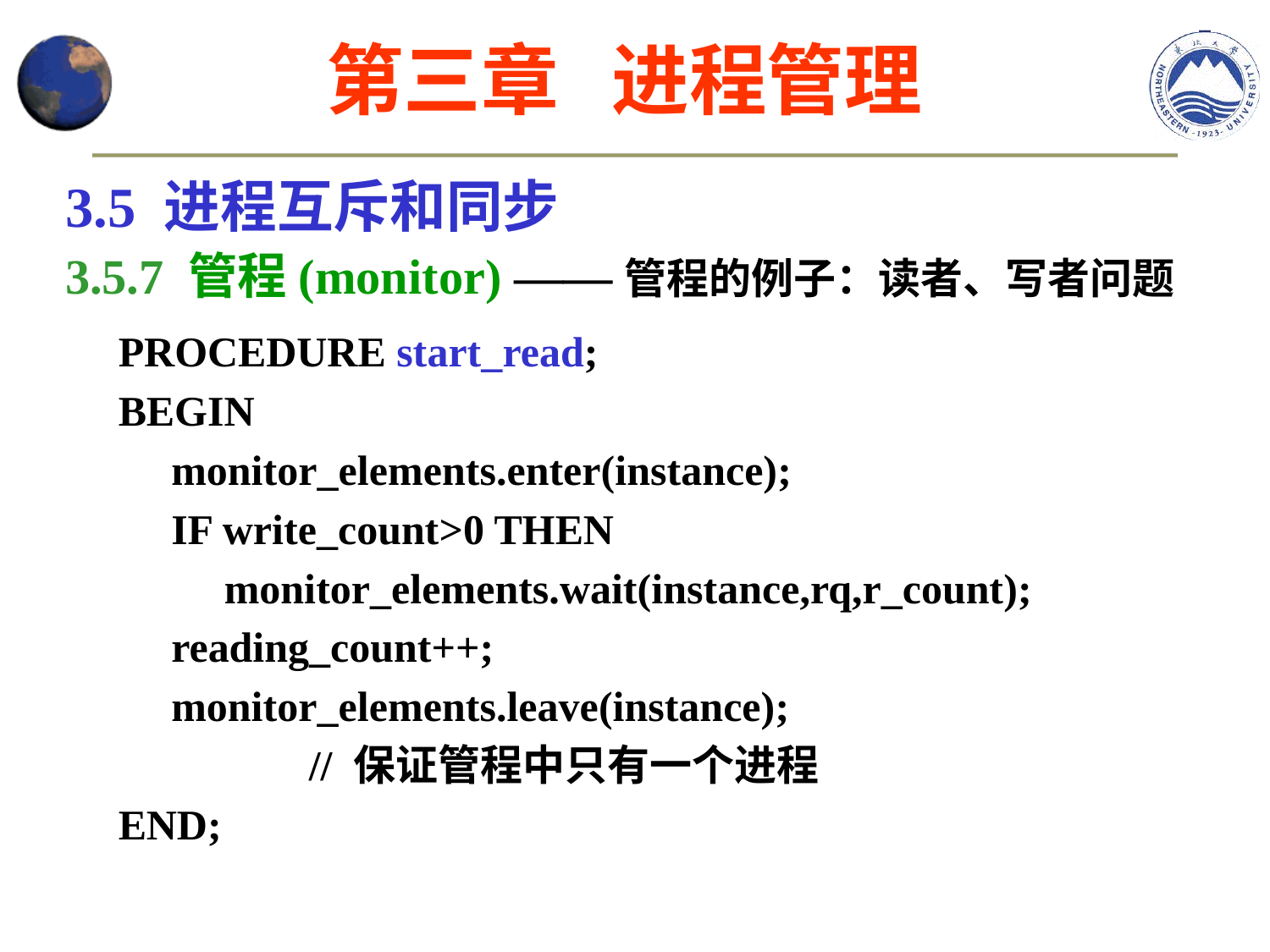

第三章   进程管理
3.5 进程互斥和同步
3.5.7 管程(monitor) ——管程的例子：读者、写者问题
PROCEDURE start_read;
BEGIN
     monitor_elements.enter(instance);
     IF write_count>0 THEN
          monitor_elements.wait(instance,rq,r_count);
     reading_count++;
     monitor_elements.leave(instance);
                  // 保证管程中只有一个进程
END;